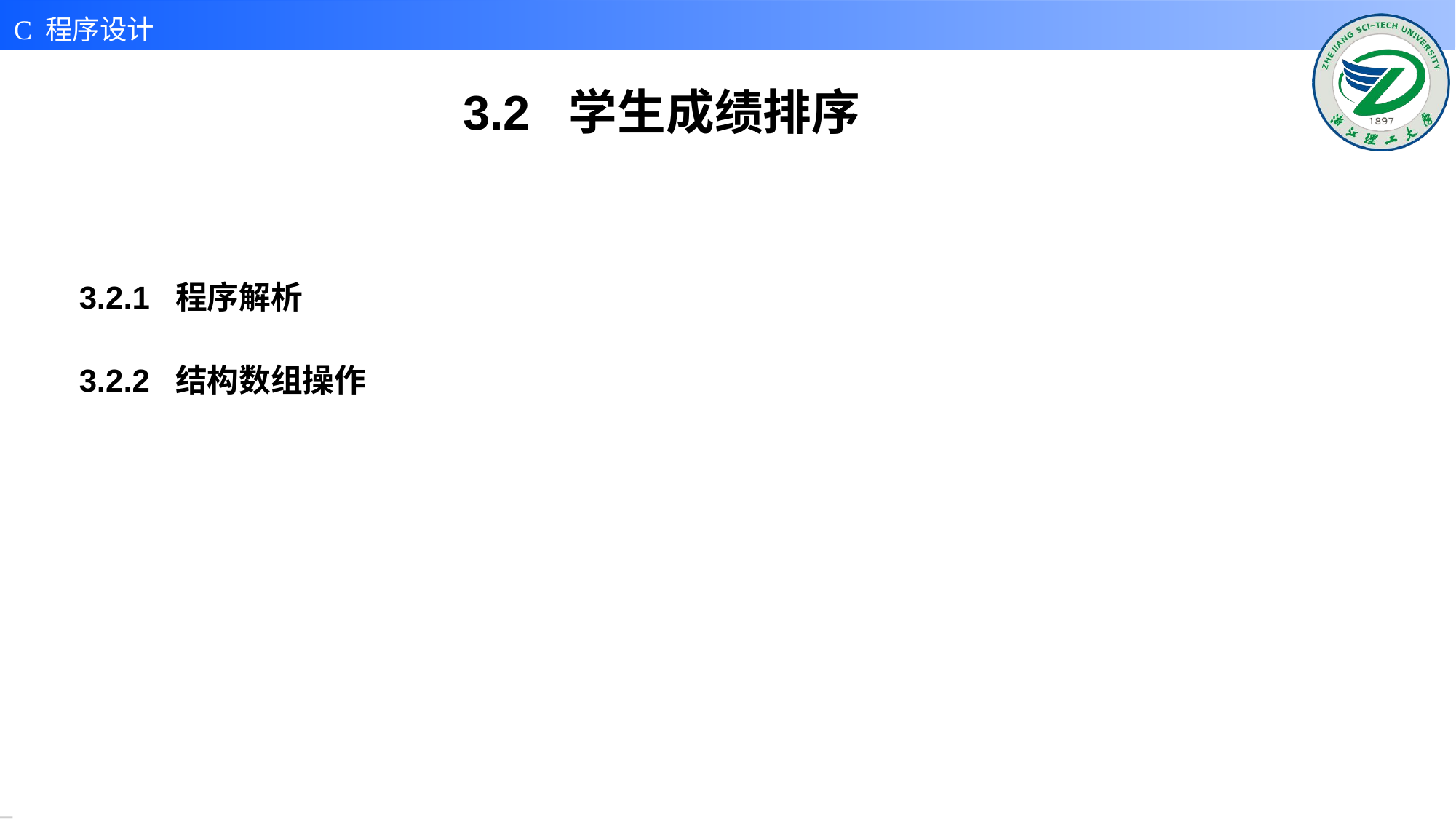

# 3.2  学生成绩排序
3.2.1  程序解析
3.2.2  结构数组操作